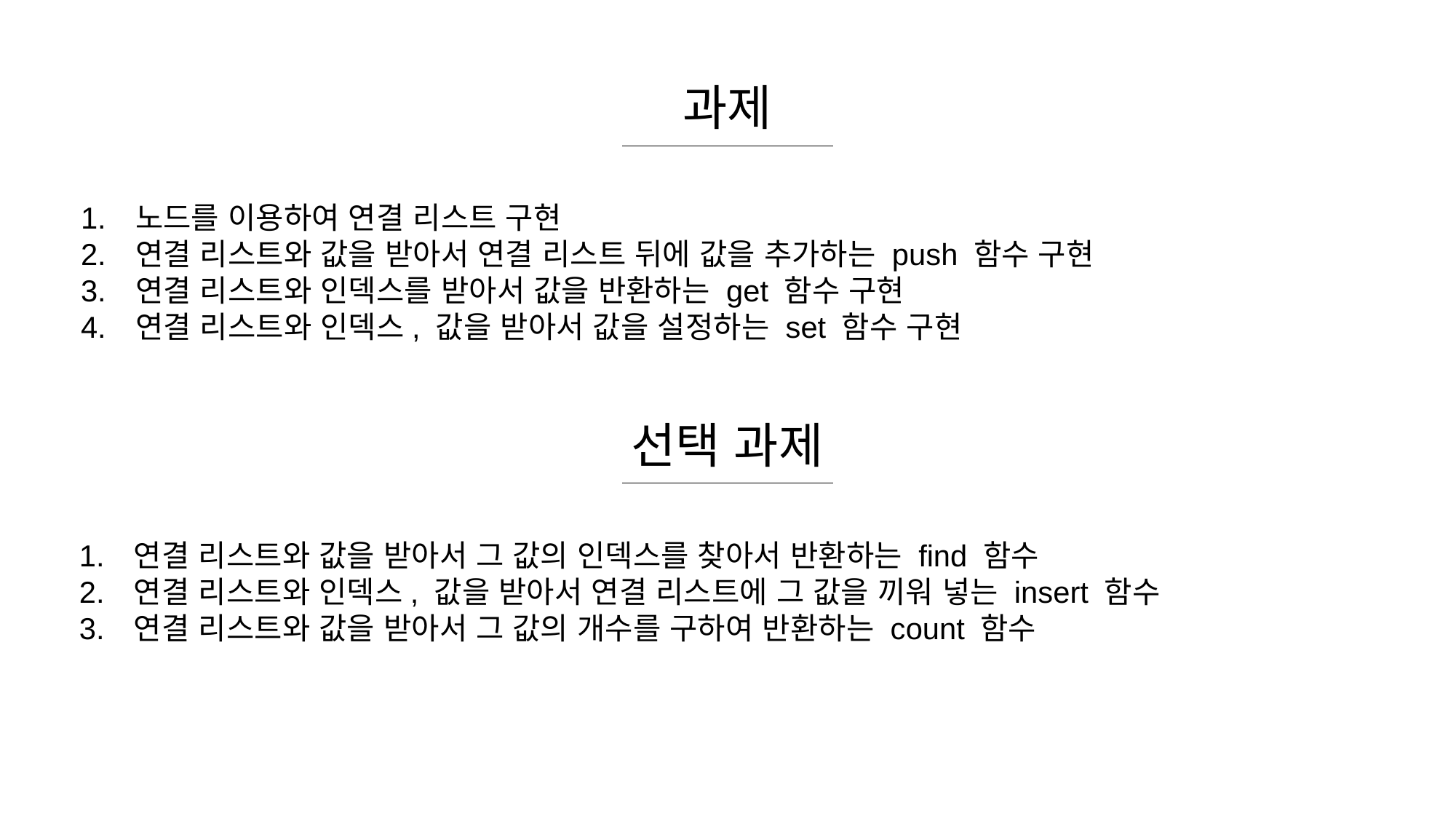

과제
노드를 이용하여 연결 리스트 구현
연결 리스트와 값을 받아서 연결 리스트 뒤에 값을 추가하는 push 함수 구현
연결 리스트와 인덱스를 받아서 값을 반환하는 get 함수 구현
연결 리스트와 인덱스, 값을 받아서 값을 설정하는 set 함수 구현
선택 과제
연결 리스트와 값을 받아서 그 값의 인덱스를 찾아서 반환하는 find 함수
연결 리스트와 인덱스, 값을 받아서 연결 리스트에 그 값을 끼워 넣는 insert 함수
연결 리스트와 값을 받아서 그 값의 개수를 구하여 반환하는 count 함수